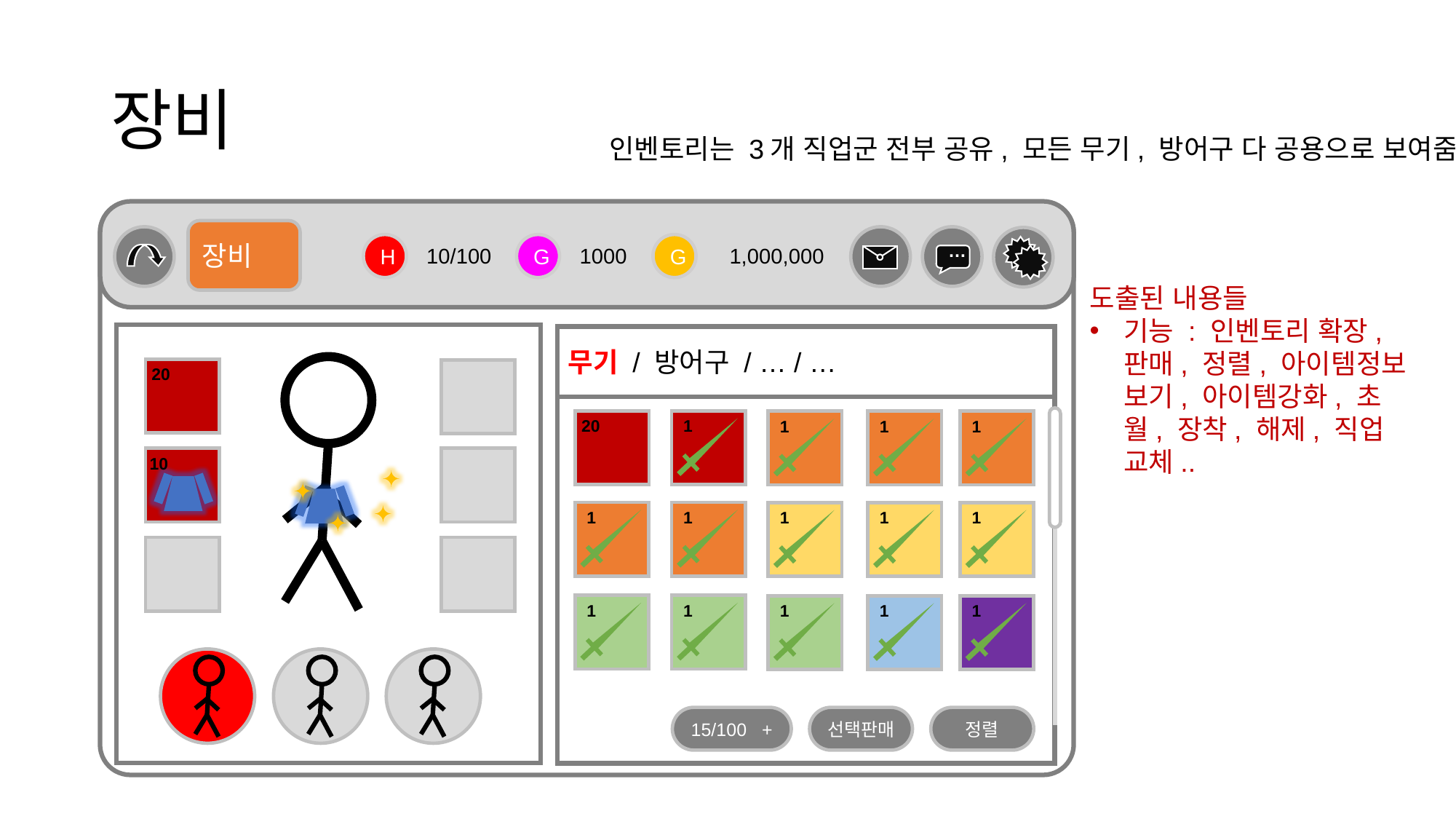

# 장비
인벤토리는 3개 직업군 전부 공유, 모든 무기, 방어구 다 공용으로 보여줌

장비
c
…
m

s

H
10/100
G
1000
G
1,000,000

도출된 내용들
기능 : 인벤토리 확장, 판매, 정렬, 아이템정보 보기, 아이템강화, 초월, 장착, 해제, 직업 교체..

무기 / 방어구 / … / …

20

1

1

1

1

1

1

1

1

1

1

1

1

1

1

15/100   +
선택판매
정렬

20

10